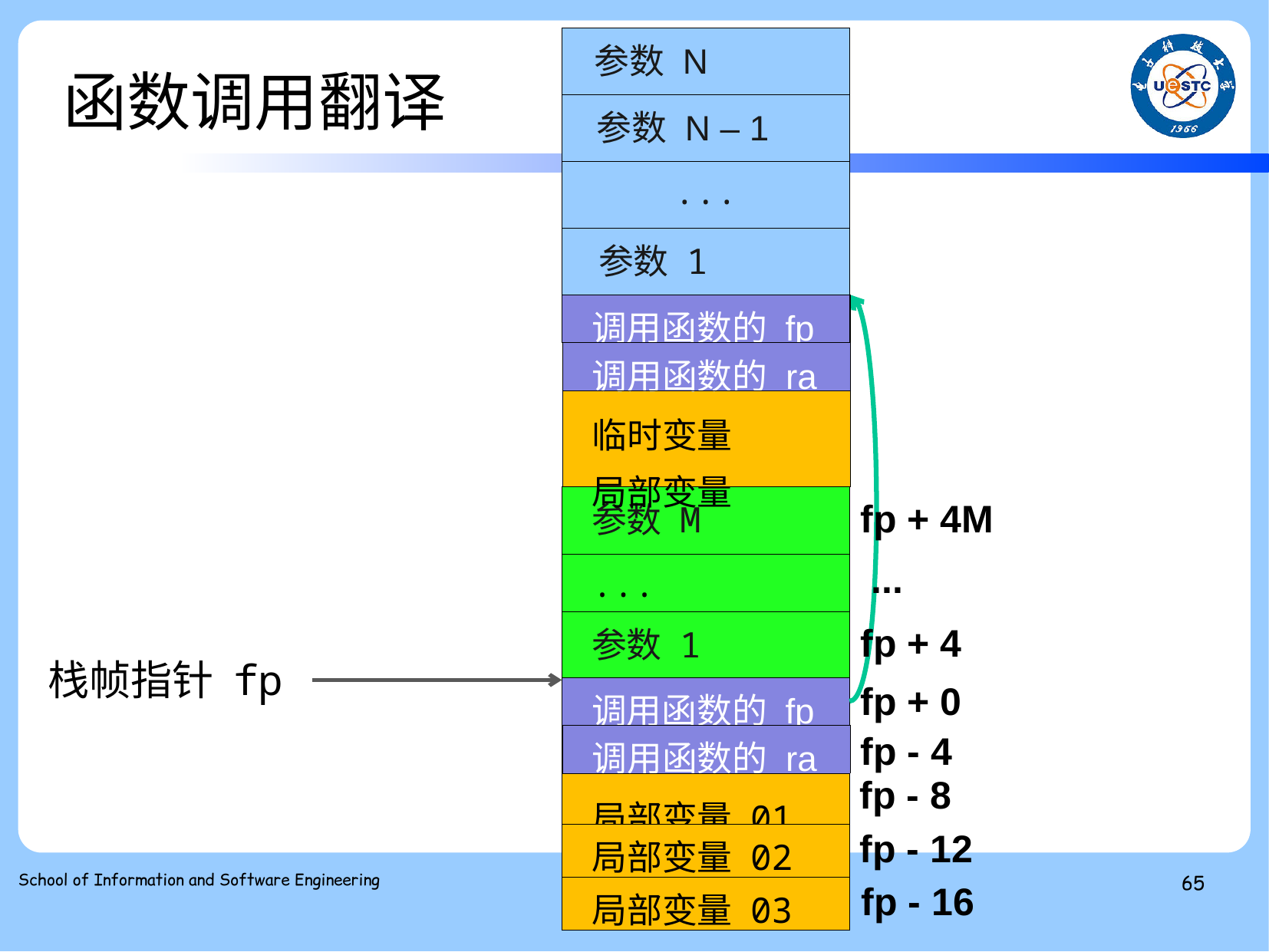

# 函数调用翻译
| 参数 N |
| --- |
| 参数 N – 1 |
| ... |
| 参数 1 |

| 调用函数的 fp |
| --- |
| 临时变量 局部变量 |
| --- |
| 调用函数的 ra |
| --- |
| 参数 M |
| --- |
fp + 4M
| ... |
| --- |
 ...
| 参数 1 |
| --- |
fp + 4
栈帧指针 fp
fp + 0
| 调用函数的 fp |
| --- |
| 局部变量 01 |
| --- |
| 调用函数的 ra |
| --- |
fp - 4
fp - 8
fp - 12
| 局部变量 02 |
| --- |
School of Information and Software Engineering
Zhou, Erqiang
65
fp - 16
| 局部变量 03 |
| --- |